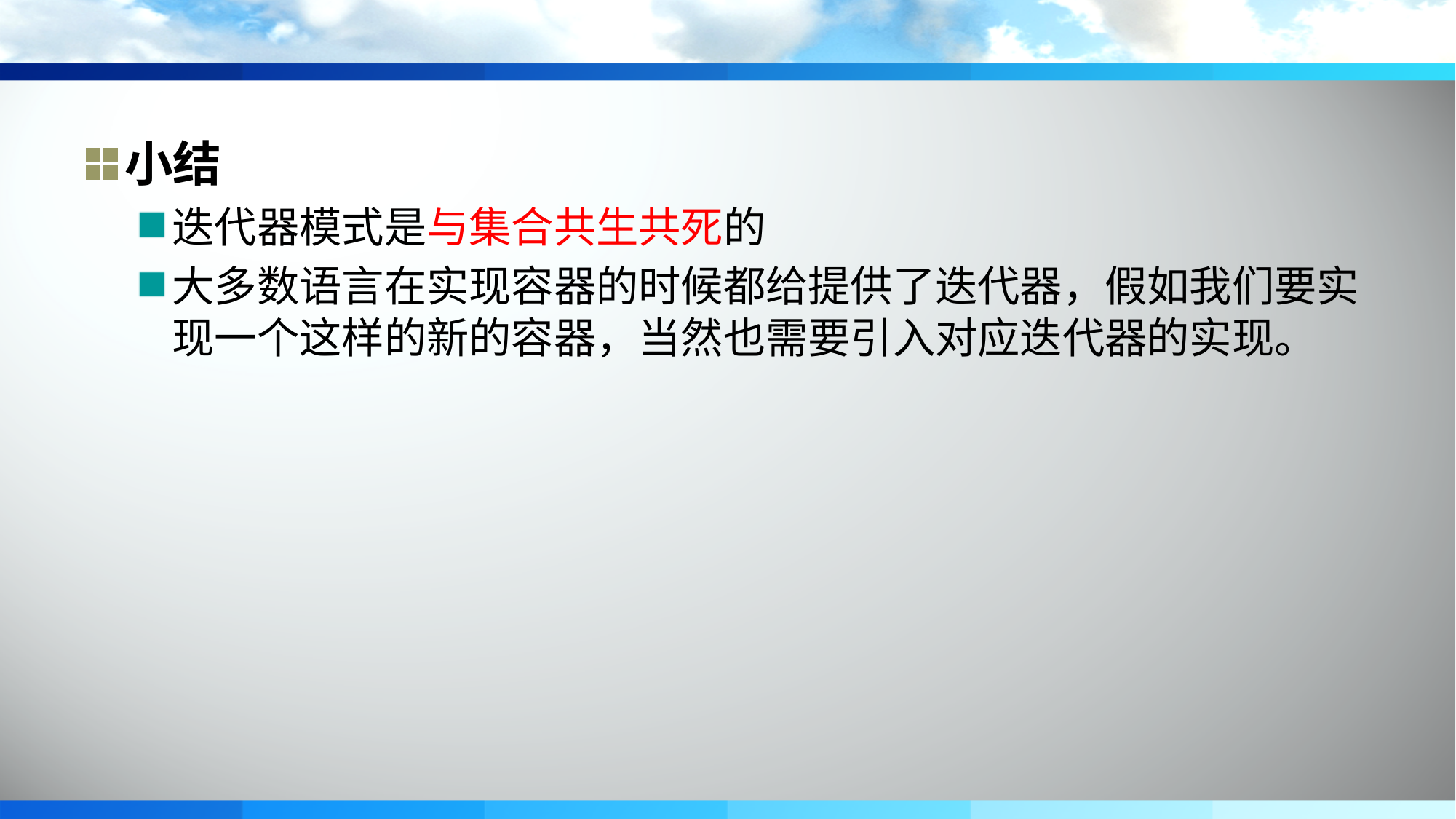

小结
迭代器模式是与集合共生共死的
大多数语言在实现容器的时候都给提供了迭代器，假如我们要实现一个这样的新的容器，当然也需要引入对应迭代器的实现。